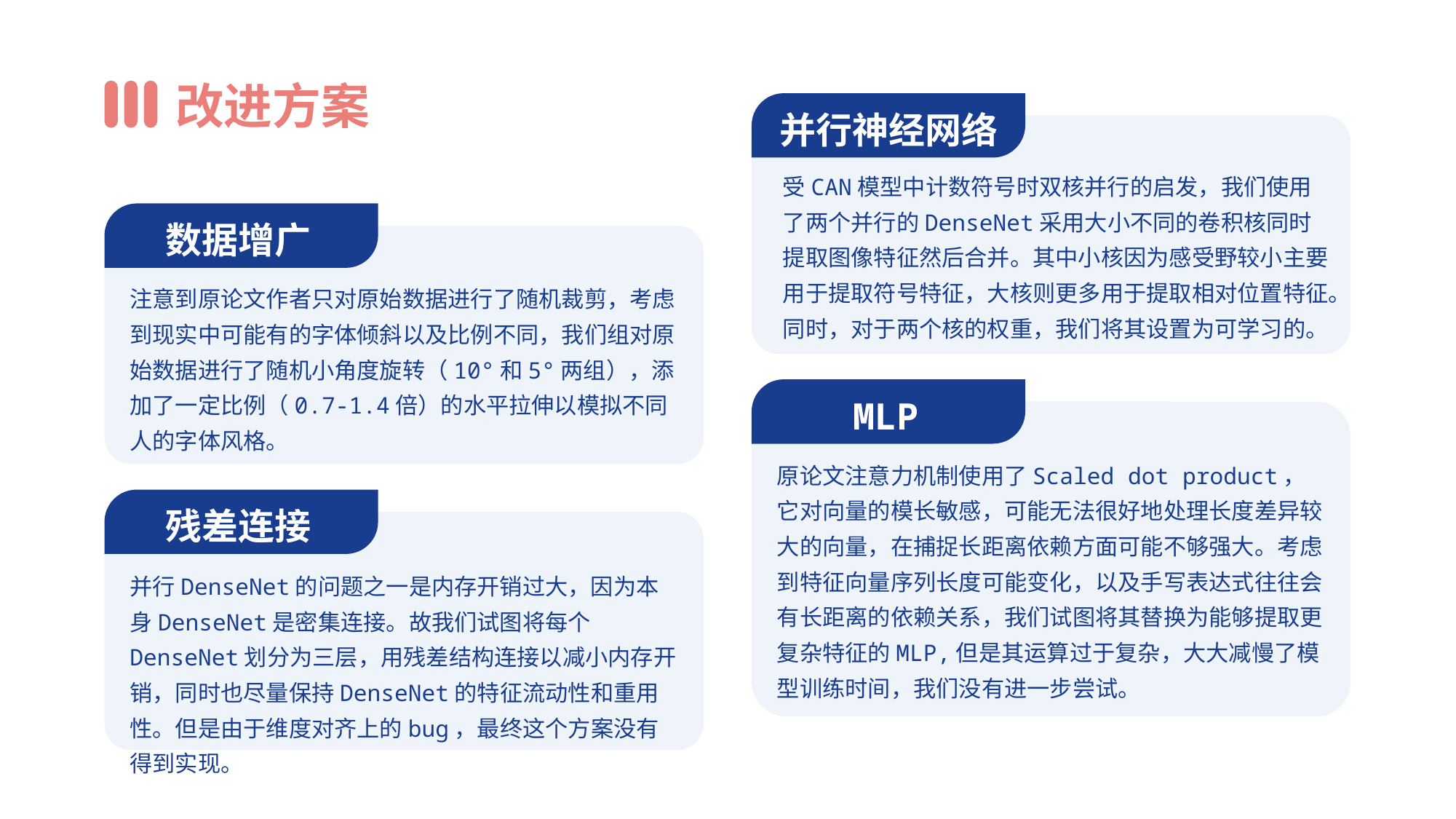

改进方案

并行神经网络

受CAN模型中计数符号时双核并行的启发，我们使用了两个并行的DenseNet采用大小不同的卷积核同时提取图像特征然后合并。其中小核因为感受野较小主要用于提取符号特征，大核则更多用于提取相对位置特征。同时，对于两个核的权重，我们将其设置为可学习的。
数据增广

注意到原论文作者只对原始数据进行了随机裁剪，考虑到现实中可能有的字体倾斜以及比例不同，我们组对原始数据进行了随机小角度旋转（10°和5°两组），添加了一定比例（0.7-1.4倍）的水平拉伸以模拟不同人的字体风格。
MLP

原论文注意力机制使用了Scaled dot product，它对向量的模长敏感，可能无法很好地处理长度差异较大的向量，在捕捉长距离依赖方面可能不够强大。考虑到特征向量序列长度可能变化，以及手写表达式往往会有长距离的依赖关系，我们试图将其替换为能够提取更复杂特征的MLP,但是其运算过于复杂，大大减慢了模型训练时间，我们没有进一步尝试。
残差连接

并行DenseNet的问题之一是内存开销过大，因为本身DenseNet是密集连接。故我们试图将每个DenseNet划分为三层，用残差结构连接以减小内存开销，同时也尽量保持DenseNet的特征流动性和重用性。但是由于维度对齐上的bug，最终这个方案没有得到实现。